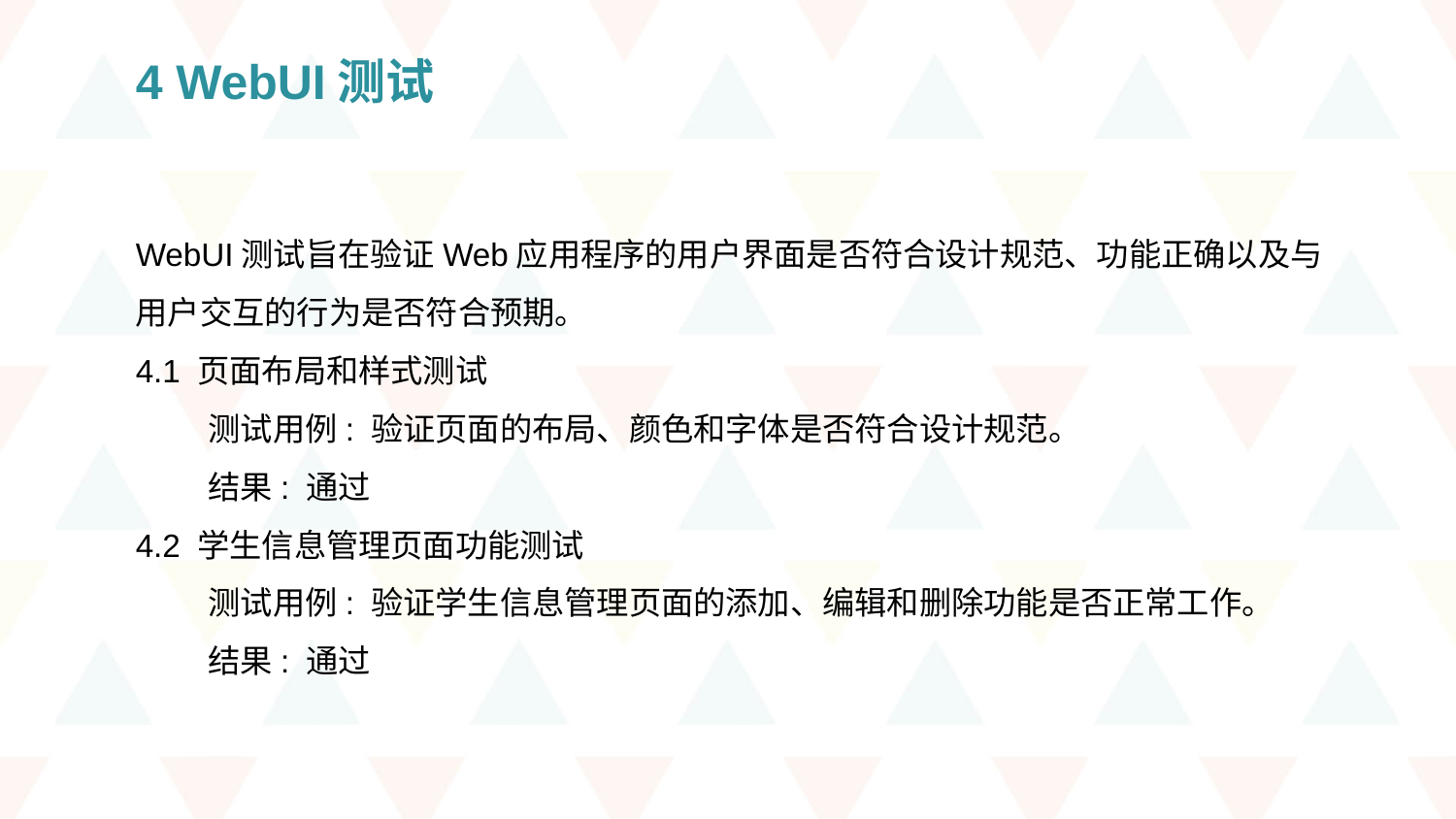

4 WebUI测试
WebUI测试旨在验证Web应用程序的用户界面是否符合设计规范、功能正确以及与用户交互的行为是否符合预期。
4.1 页面布局和样式测试
测试用例: 验证页面的布局、颜色和字体是否符合设计规范。
结果: 通过
4.2 学生信息管理页面功能测试
测试用例: 验证学生信息管理页面的添加、编辑和删除功能是否正常工作。
结果: 通过